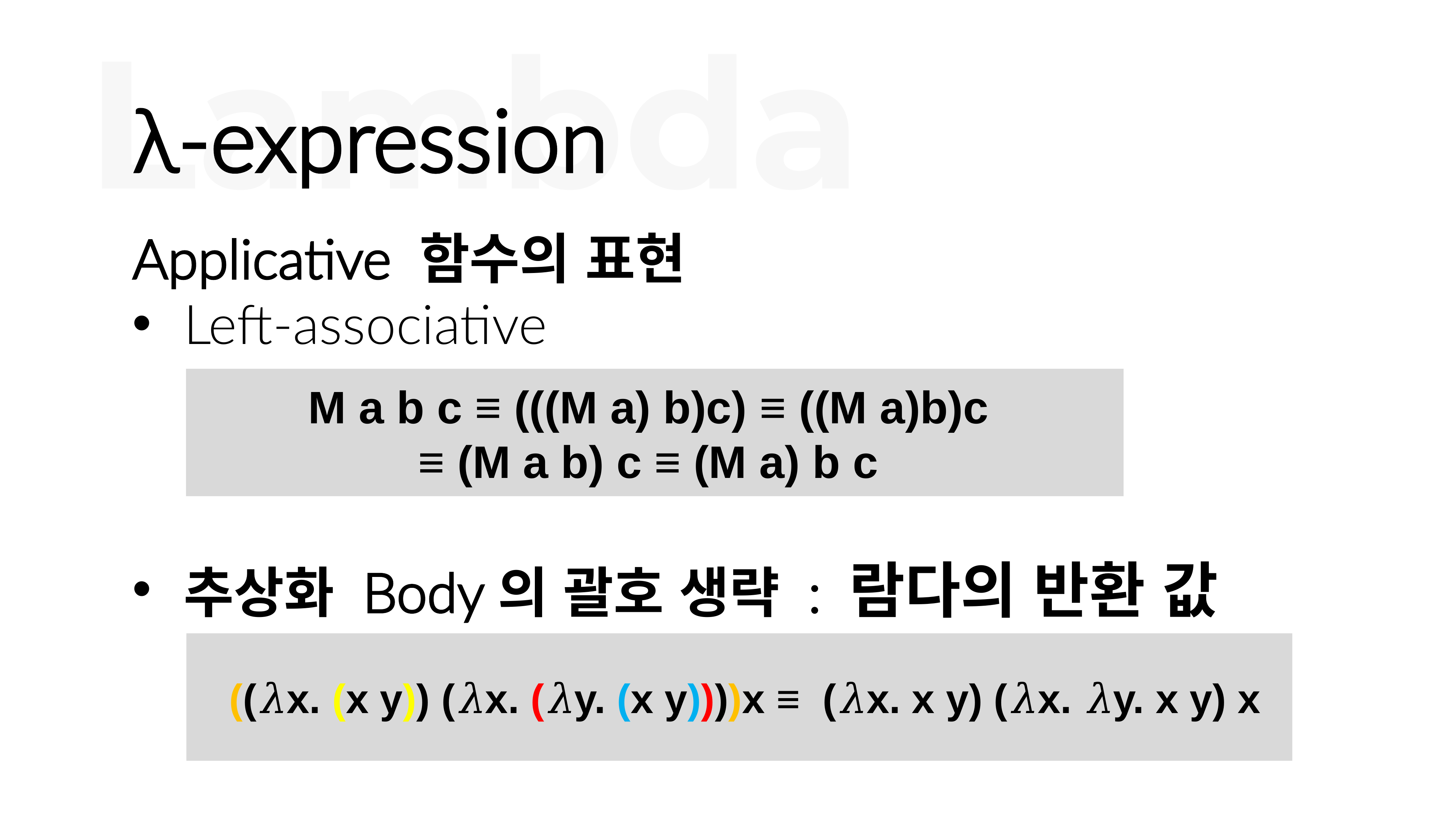

Lambda
λ-expression
Applicative 함수의 표현
Left-associative

추상화 Body의 괄호 생략 : 람다의 반환 값

M a b c ≡ (((M a) b)c) ≡ ((M a)b)c
≡ (M a b) c ≡ (M a) b c
 ((𝜆x. (x y)) (𝜆x. (𝜆y. (x y))))x ≡  (𝜆x. x y) (𝜆x. 𝜆y. x y) x